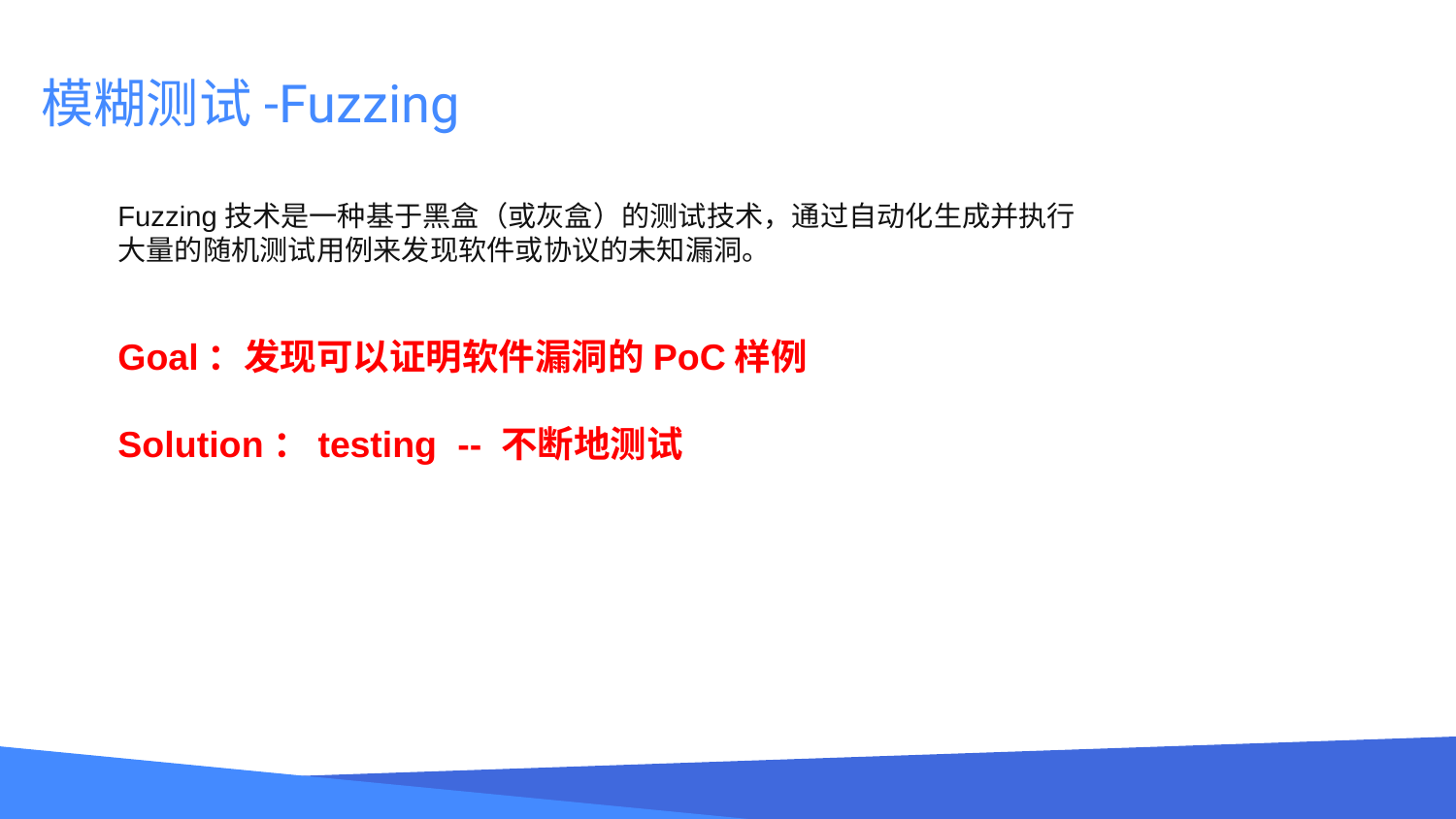

# 模糊测试-Fuzzing
Fuzzing技术是一种基于黑盒（或灰盒）的测试技术，通过自动化生成并执行大量的随机测试用例来发现软件或协议的未知漏洞。

Goal：发现可以证明软件漏洞的PoC样例

Solution：testing  -- 不断地测试